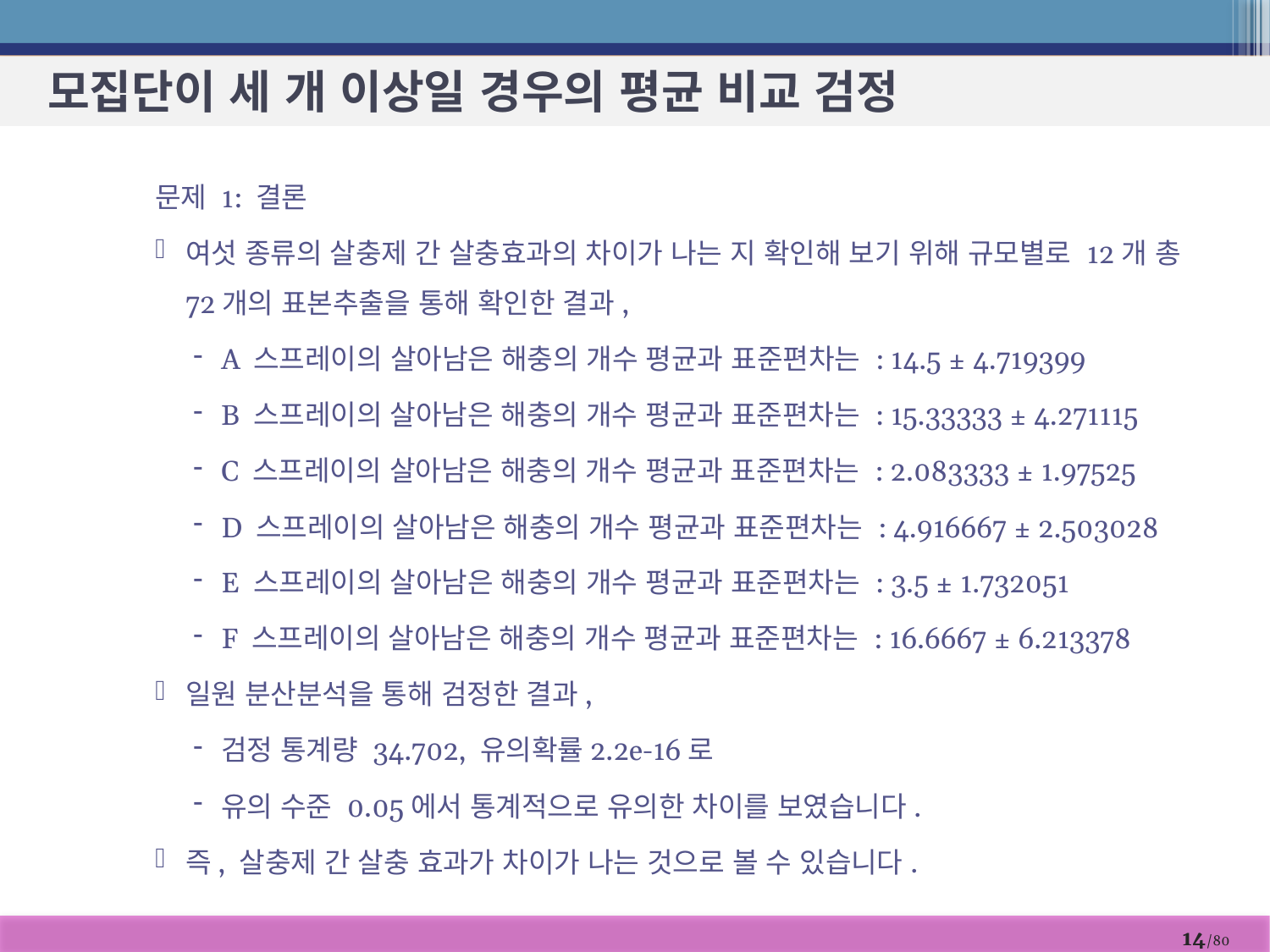

# 모집단이 세 개 이상일 경우의 평균 비교 검정
문제 1: 결론
여섯 종류의 살충제 간 살충효과의 차이가 나는 지 확인해 보기 위해 규모별로 12개 총 72개의 표본추출을 통해 확인한 결과,
A 스프레이의 살아남은 해충의 개수 평균과 표준편차는 : 14.5 ± 4.719399
B 스프레이의 살아남은 해충의 개수 평균과 표준편차는 : 15.33333 ± 4.271115
C 스프레이의 살아남은 해충의 개수 평균과 표준편차는 : 2.083333 ± 1.97525
D 스프레이의 살아남은 해충의 개수 평균과 표준편차는 : 4.916667 ± 2.503028
E 스프레이의 살아남은 해충의 개수 평균과 표준편차는 : 3.5 ± 1.732051
F 스프레이의 살아남은 해충의 개수 평균과 표준편차는 : 16.6667 ± 6.213378
일원 분산분석을 통해 검정한 결과,
검정 통계량 34.702, 유의확률2.2e-16로
유의 수준 0.05에서 통계적으로 유의한 차이를 보였습니다.
즉, 살충제 간 살충 효과가 차이가 나는 것으로 볼 수 있습니다.